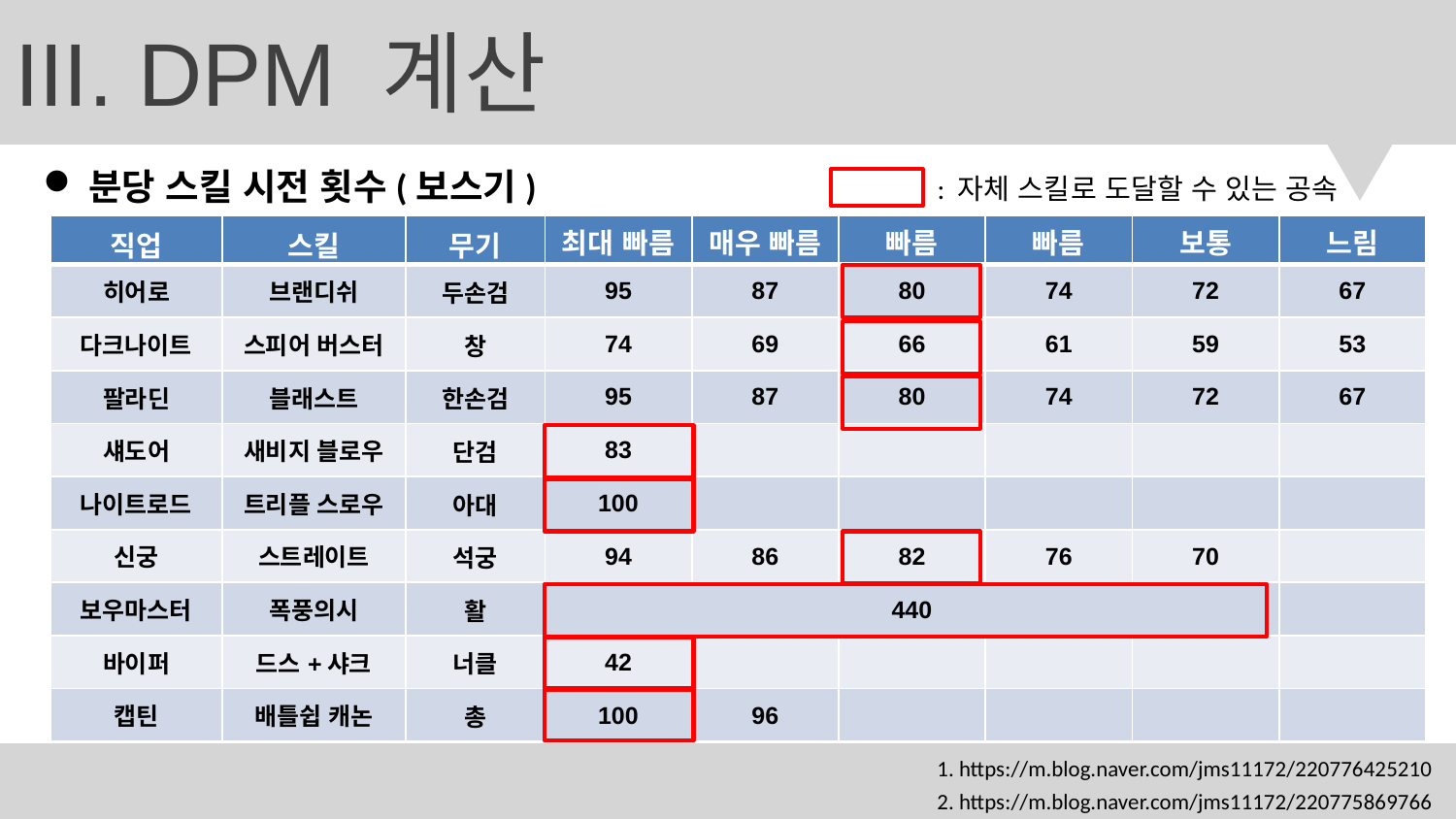

# III. DPM 계산
분당 스킬 시전 횟수(보스기)
: 자체 스킬로 도달할 수 있는 공속

| 직업 | 스킬 | 무기 | 최대 빠름 | 매우 빠름 | 빠름 | 빠름 | 보통 | 느림 |
| --- | --- | --- | --- | --- | --- | --- | --- | --- |
| 히어로 | 브랜디쉬 | 두손검 | 95 | 87 | 80 | 74 | 72 | 67 |
| 다크나이트 | 스피어 버스터 | 창 | 74 | 69 | 66 | 61 | 59 | 53 |
| 팔라딘 | 블래스트 | 한손검 | 95 | 87 | 80 | 74 | 72 | 67 |
| 섀도어 | 새비지 블로우 | 단검 | 83 |  |  |  |  |  |
| 나이트로드 | 트리플 스로우 | 아대 | 100 |  |  |  |  |  |
| 신궁 | 스트레이트 | 석궁 | 94 | 86 | 82 | 76 | 70 |  |
| 보우마스터 | 폭풍의시 | 활 | 440 |  |  |  |  |  |
| 바이퍼 | 드스+샤크 | 너클 | 42 |  |  |  |  |  |
| 캡틴 | 배틀쉽 캐논 | 총 | 100 | 96 |  |  |  |  |

1. https://m.blog.naver.com/jms11172/220776425210
2. https://m.blog.naver.com/jms11172/220775869766